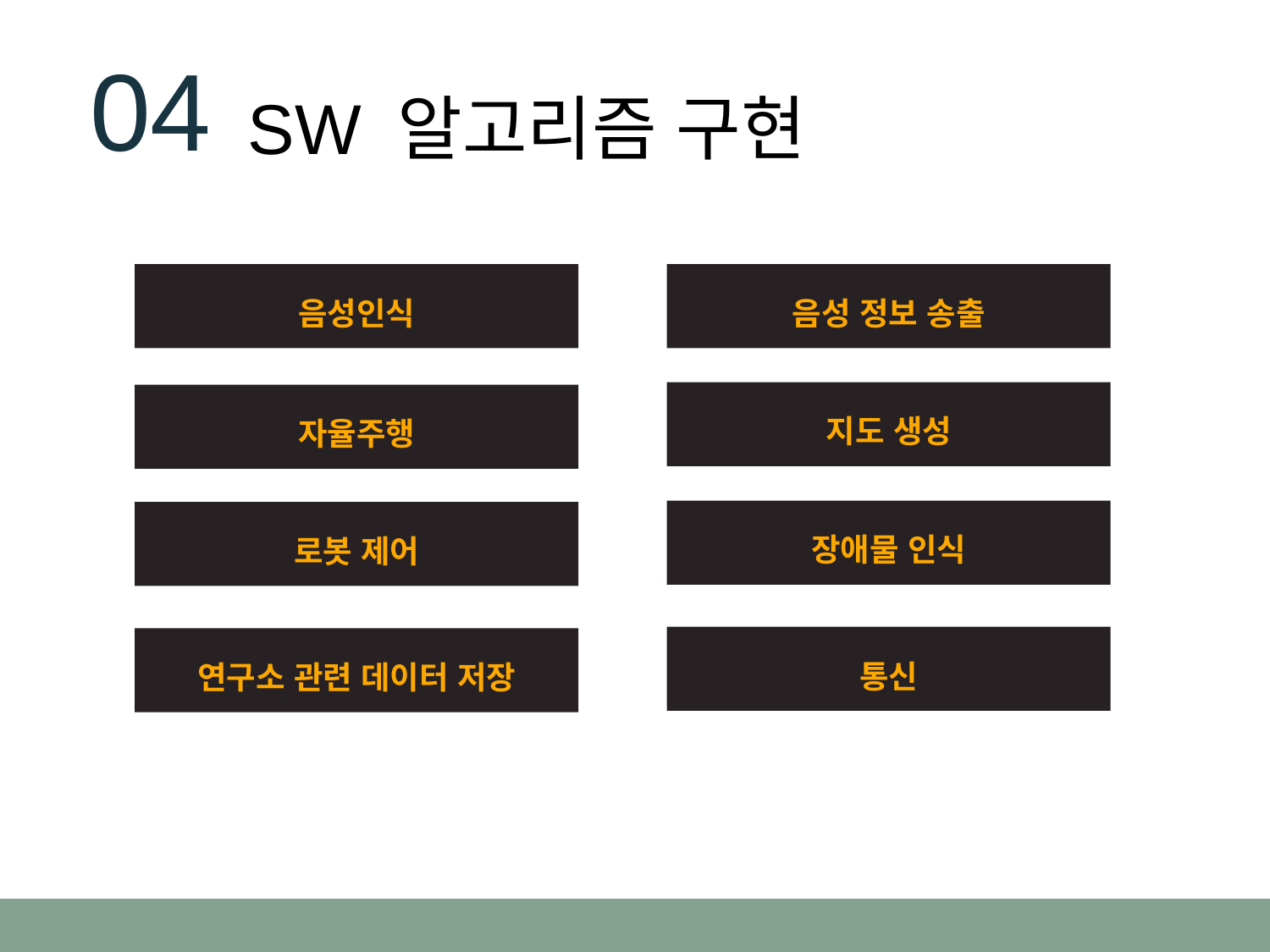

04

SW 알고리즘 구현

음성인식
음성 정보 송출

지도 생성
자율주행

장애물 인식
로봇 제어

통신
연구소 관련 데이터 저장